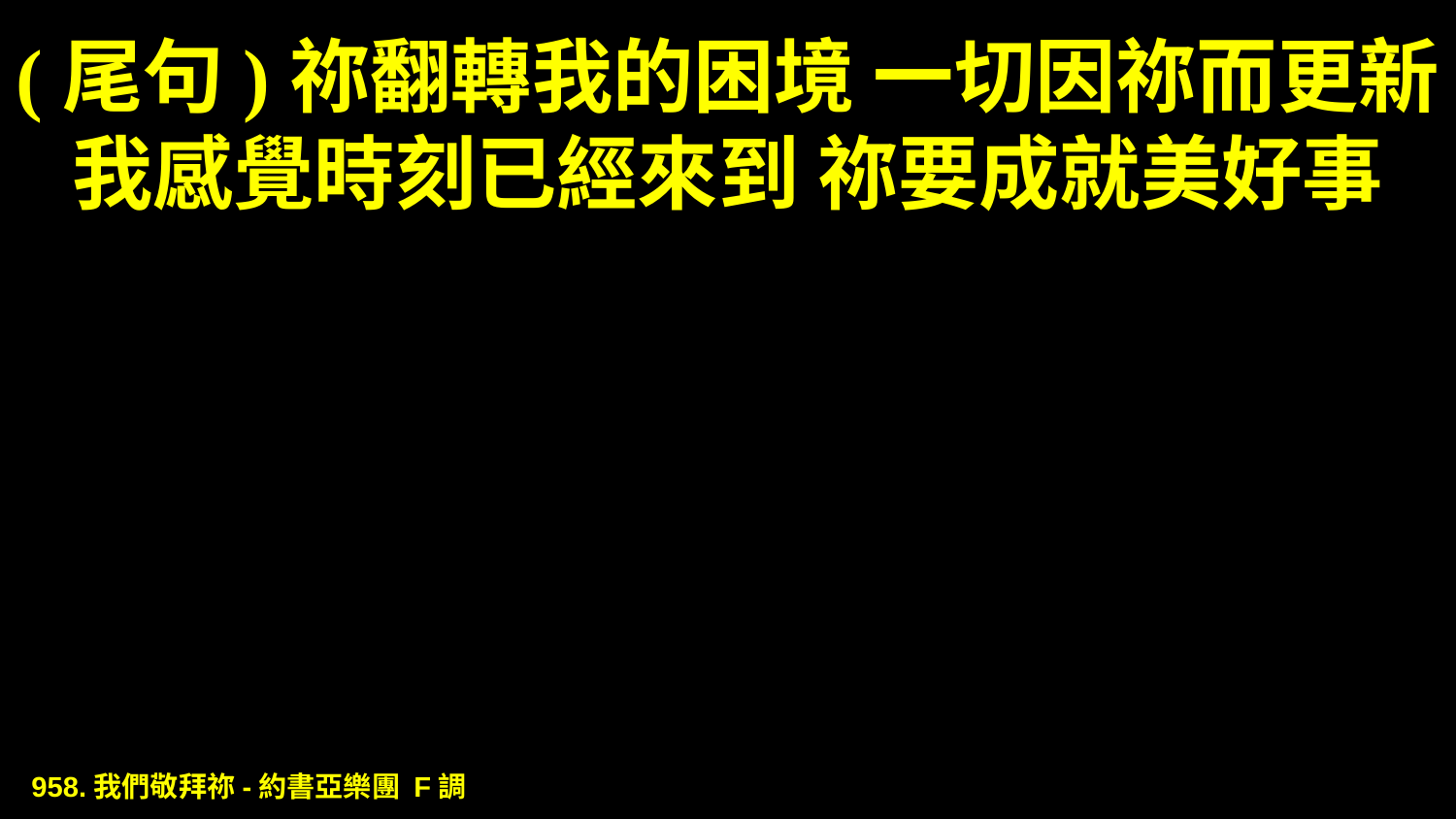

# (尾句)祢翻轉我的困境 一切因祢而更新 我感覺時刻已經來到 祢要成就美好事
958.我們敬拜祢-約書亞樂團 F調